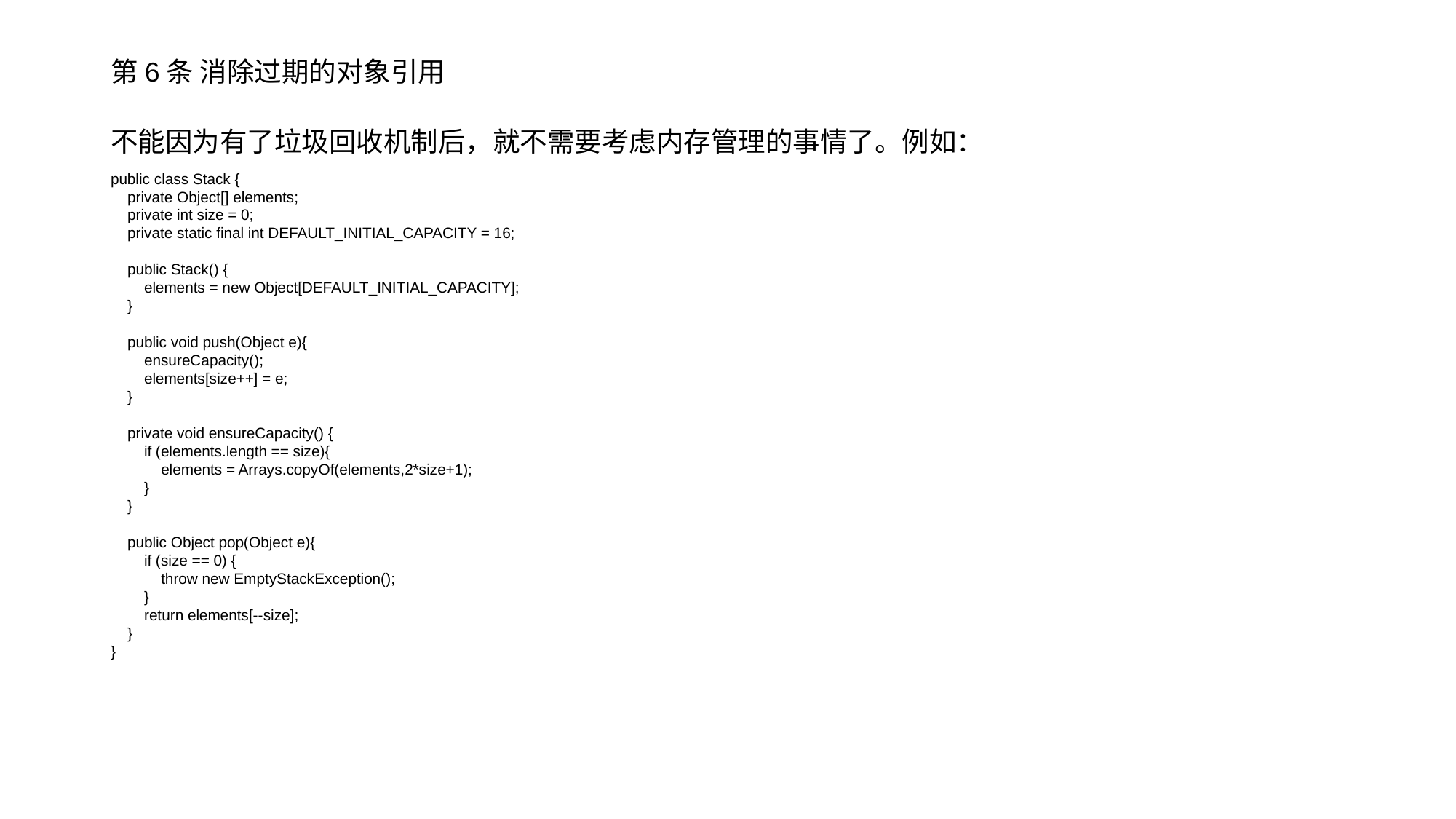

# 第6条 消除过期的对象引用
不能因为有了垃圾回收机制后，就不需要考虑内存管理的事情了。例如：
public class Stack {
    private Object[] elements;
    private int size = 0;
    private static final int DEFAULT_INITIAL_CAPACITY = 16;

    public Stack() {
        elements = new Object[DEFAULT_INITIAL_CAPACITY];
    }

    public void push(Object e){
        ensureCapacity();
        elements[size++] = e;
    }

    private void ensureCapacity() {
        if (elements.length == size){
            elements = Arrays.copyOf(elements,2*size+1);
        }
    }

    public Object pop(Object e){
        if (size == 0) {
            throw new EmptyStackException();
        }
        return elements[--size];
    }
}